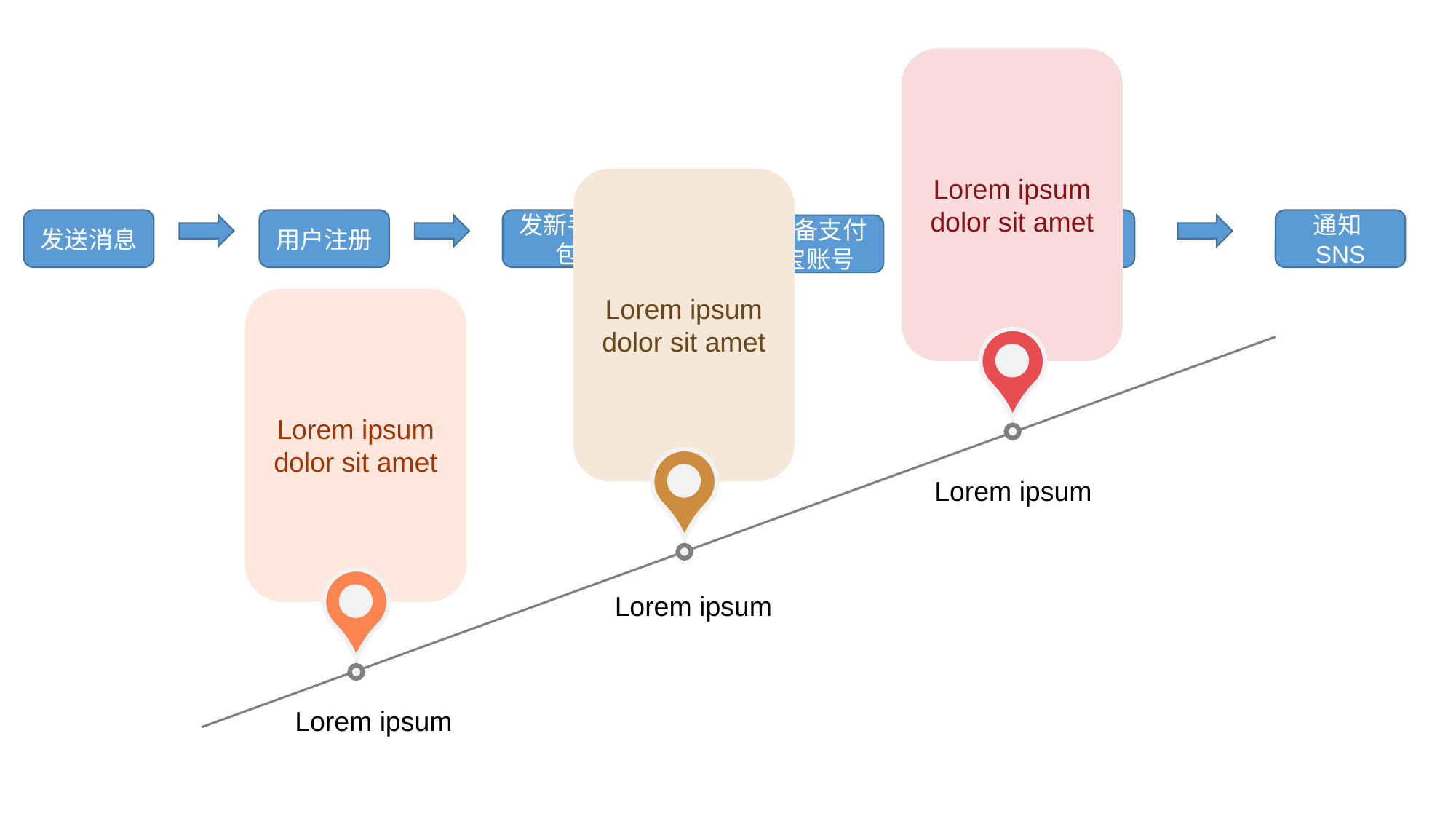

Lorem ipsum dolor sit amet

Lorem ipsum dolor sit amet

进行合法性验证
通知SNS
发送消息
发新手红包
用户注册

准备支付宝账号

Lorem ipsum dolor sit amet

Lorem ipsum
Lorem ipsum
Lorem ipsum